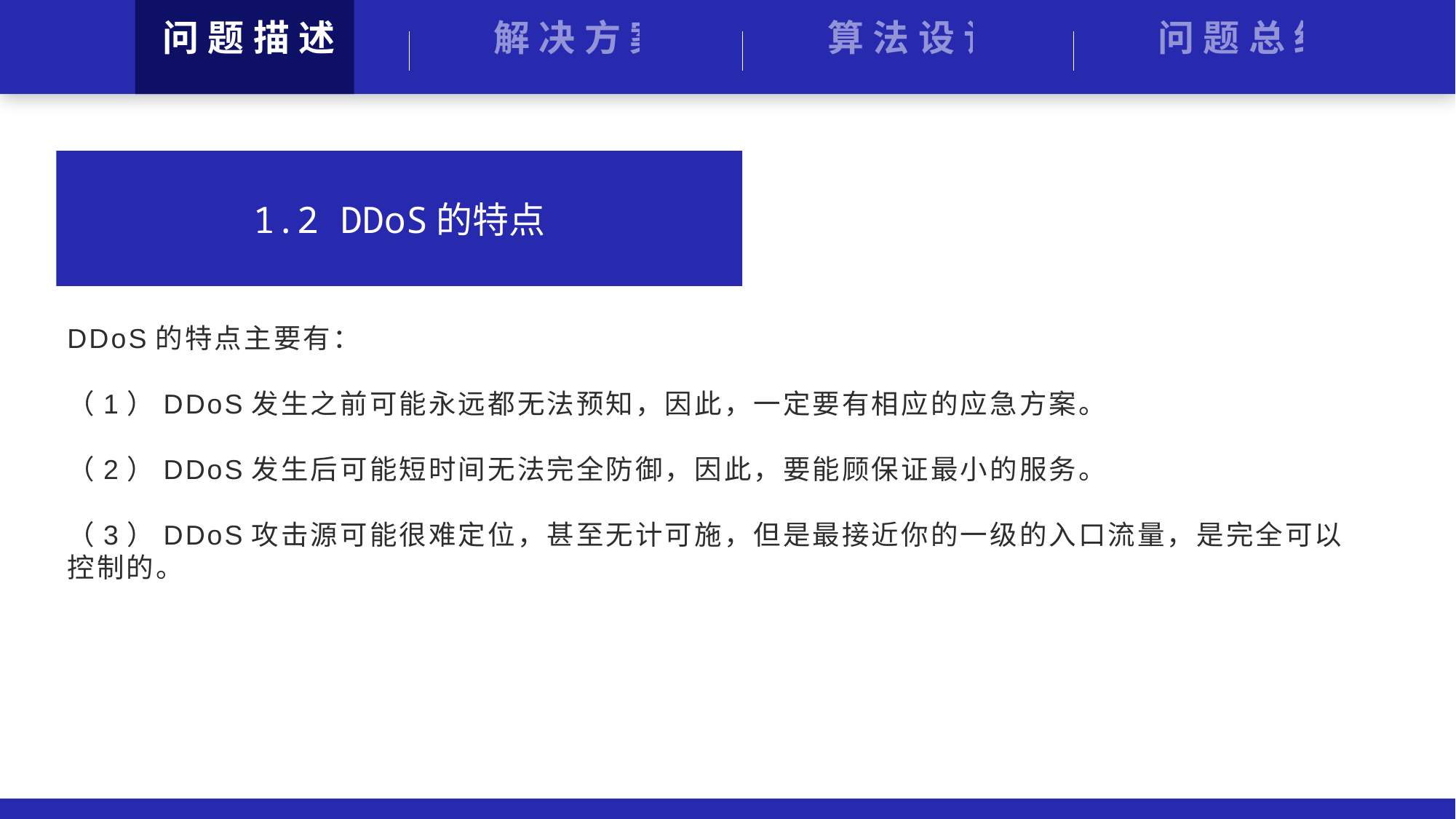

算法设计
问题总结
问题描述
解决方案
1.2 DDoS的特点
DDoS的特点主要有：

（1）DDoS发生之前可能永远都无法预知，因此，一定要有相应的应急方案。

（2）DDoS发生后可能短时间无法完全防御，因此，要能顾保证最小的服务。

（3）DDoS攻击源可能很难定位，甚至无计可施，但是最接近你的一级的入口流量，是完全可以控制的。